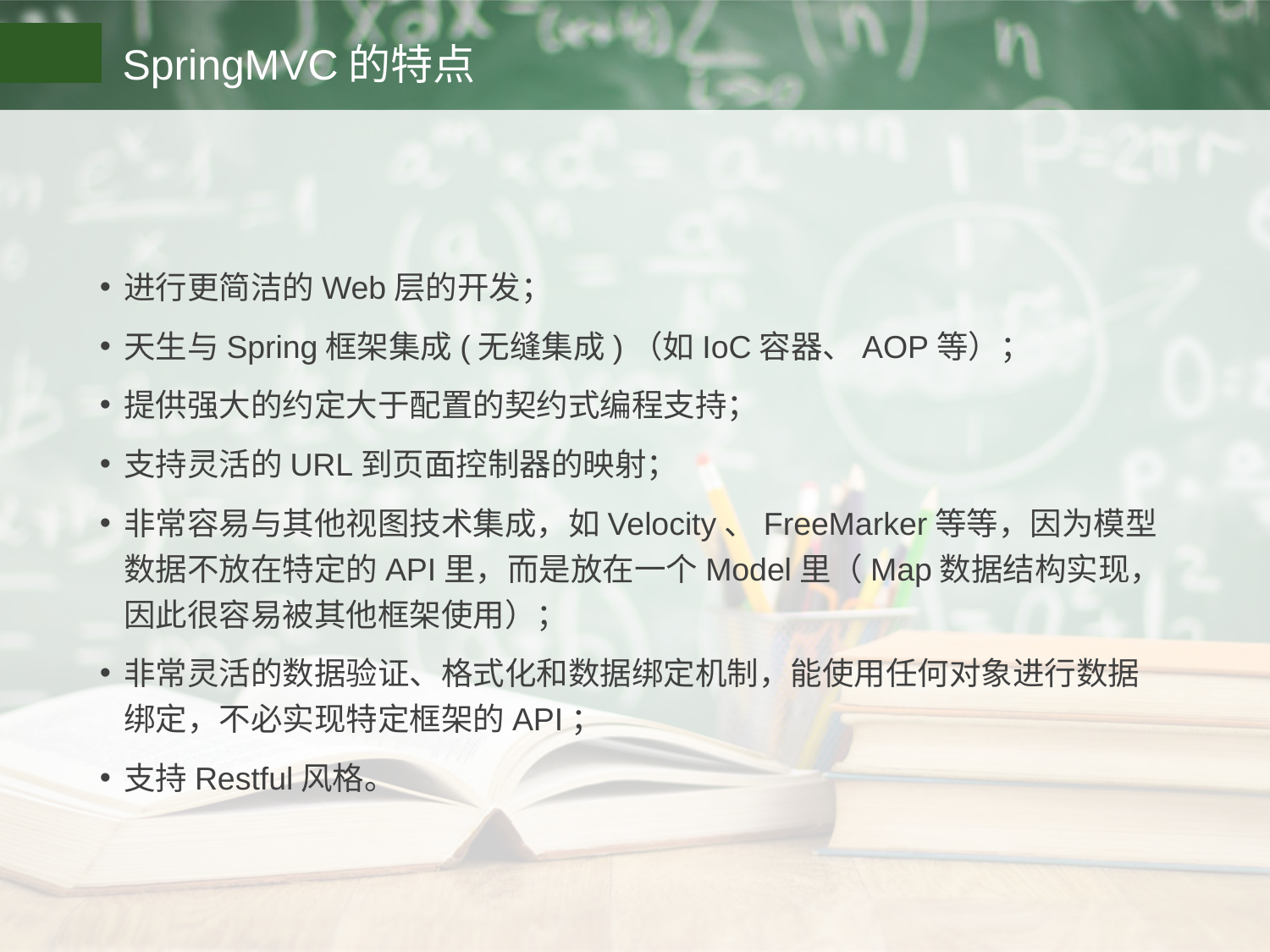

# SpringMVC的特点
进行更简洁的Web层的开发；
天生与Spring框架集成(无缝集成)（如IoC容器、AOP等）；
提供强大的约定大于配置的契约式编程支持；
支持灵活的URL到页面控制器的映射；
非常容易与其他视图技术集成，如Velocity、FreeMarker等等，因为模型数据不放在特定的API里，而是放在一个Model里（Map数据结构实现，因此很容易被其他框架使用）；
非常灵活的数据验证、格式化和数据绑定机制，能使用任何对象进行数据绑定，不必实现特定框架的API；
支持Restful风格。